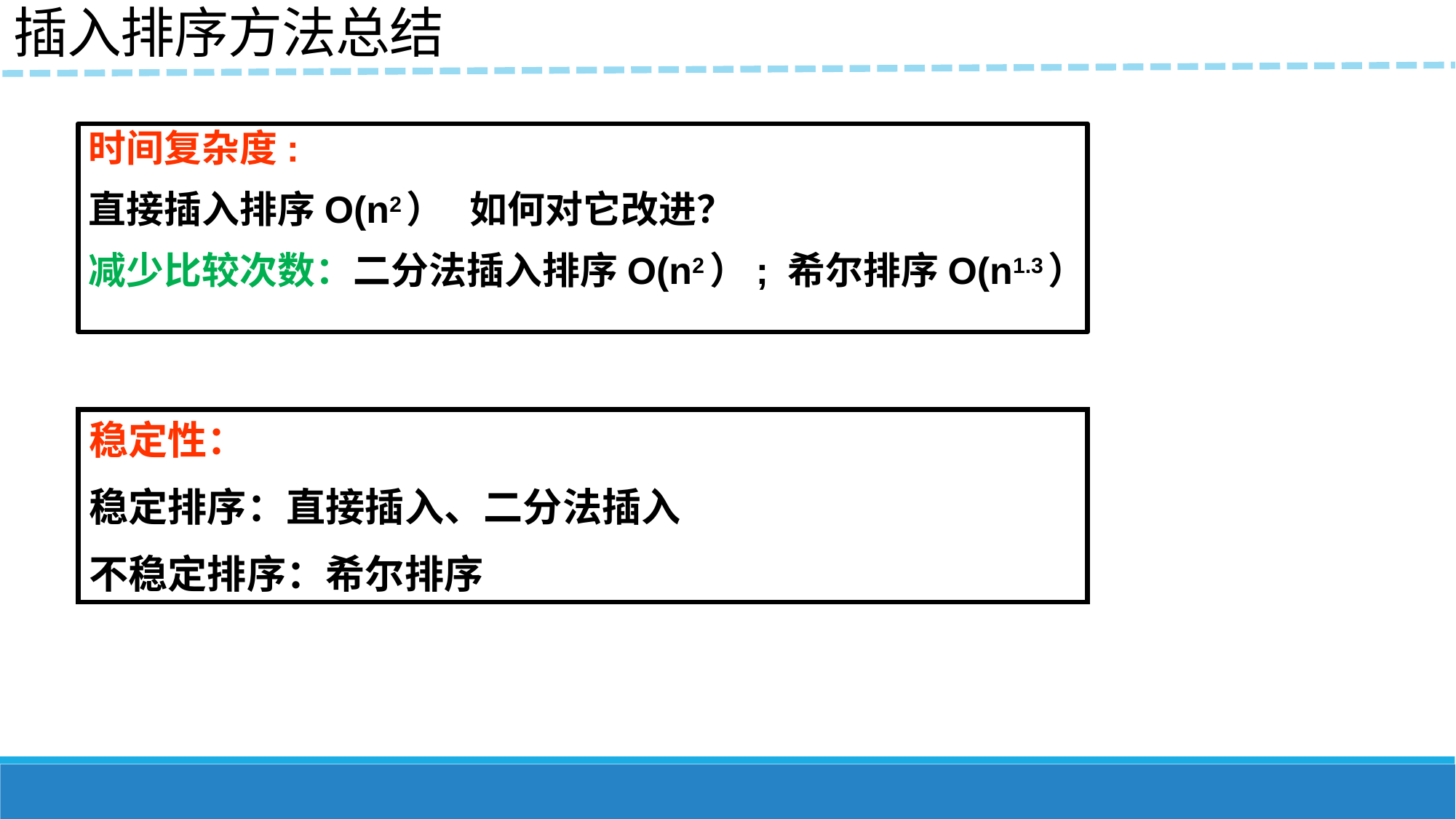

插入排序方法总结
时间复杂度:
直接插入排序O(n2）   如何对它改进？
减少比较次数：二分法插入排序O(n2）; 希尔排序O(n1.3）
稳定性：
稳定排序：直接插入、二分法插入
不稳定排序：希尔排序